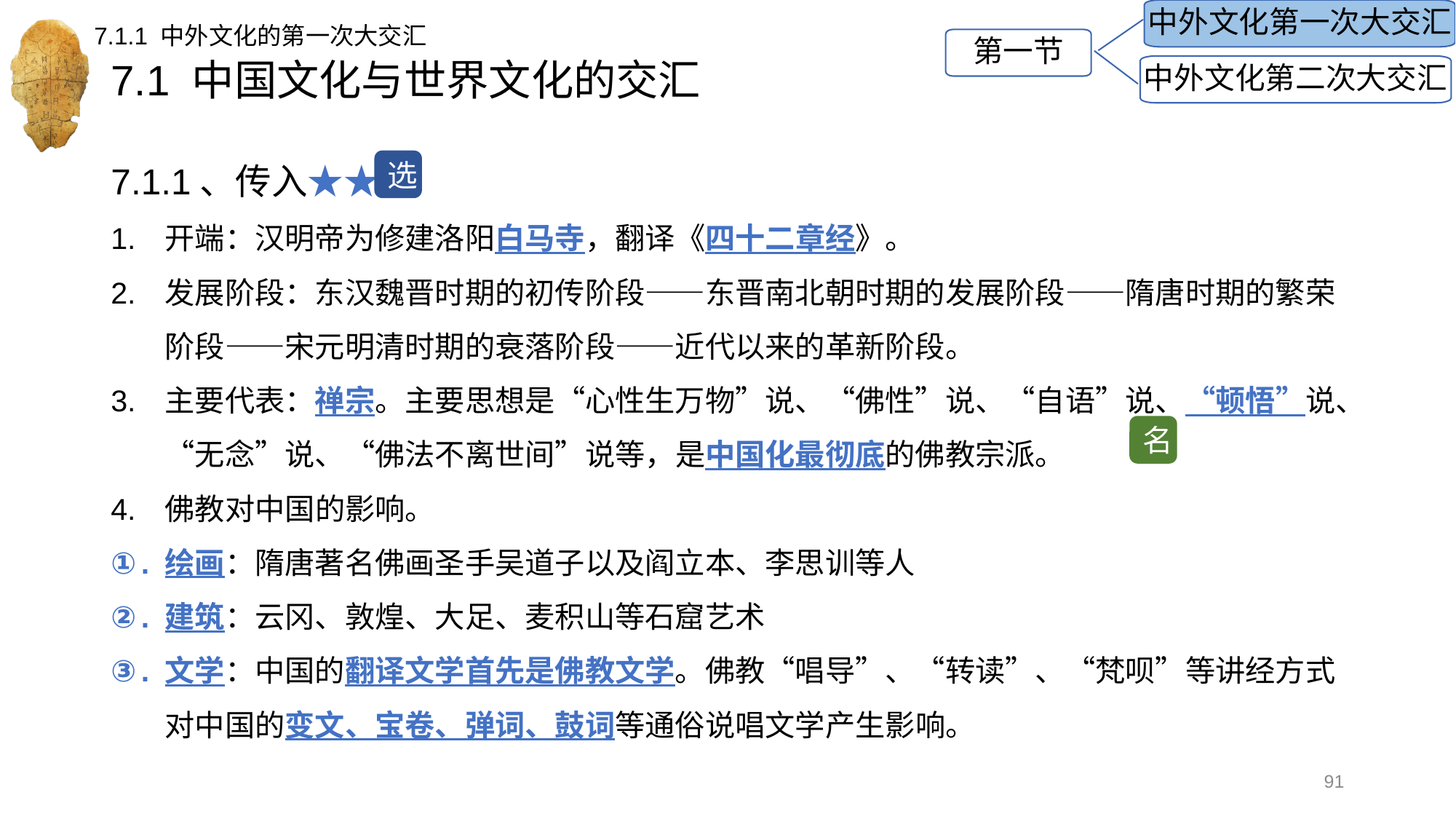

中外文化第一次大交汇

7.1.1 中外文化的第一次大交汇
第一节
# 7.1 中国文化与世界文化的交汇
中外文化第二次大交汇

7.1.1、传入★★★
开端：汉明帝为修建洛阳白马寺，翻译《四十二章经》。
发展阶段：东汉魏晋时期的初传阶段——东晋南北朝时期的发展阶段——隋唐时期的繁荣阶段——宋元明清时期的衰落阶段——近代以来的革新阶段。
主要代表：禅宗。主要思想是“心性生万物”说、“佛性”说、“自语”说、“顿悟”说、“无念”说、“佛法不离世间”说等，是中国化最彻底的佛教宗派。
佛教对中国的影响。
绘画：隋唐著名佛画圣手吴道子以及阎立本、李思训等人
建筑：云冈、敦煌、大足、麦积山等石窟艺术
文学：中国的翻译文学首先是佛教文学。佛教“唱导”、“转读”、“梵呗”等讲经方式对中国的变文、宝卷、弹词、鼓词等通俗说唱文学产生影响。
选
名
91